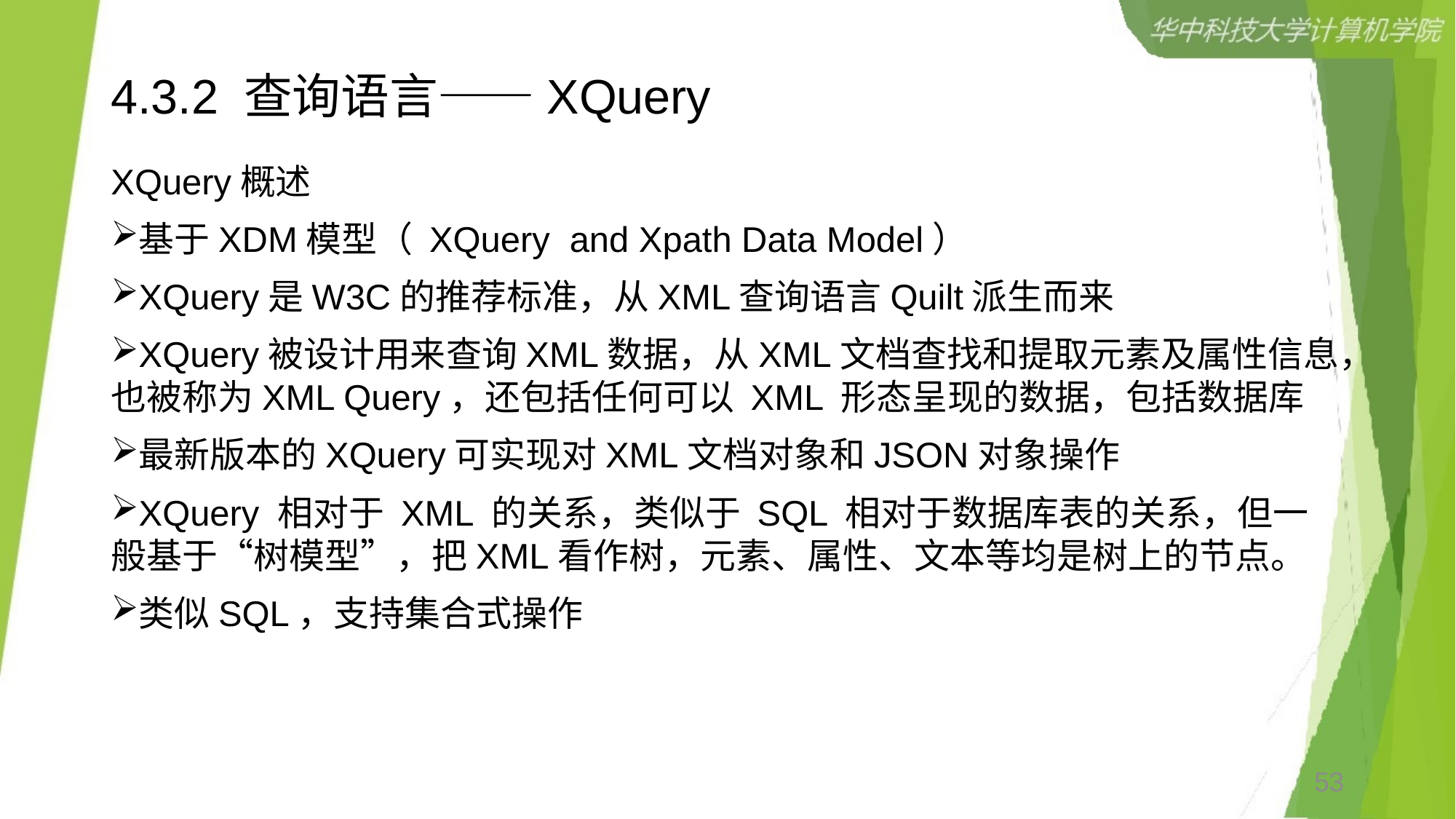

# 4.3.2 查询语言——XQuery
XQuery概述
基于XDM模型（ XQuery  and Xpath Data Model）
XQuery是W3C的推荐标准，从XML查询语言Quilt派生而来
XQuery被设计用来查询XML数据，从XML文档查找和提取元素及属性信息，也被称为XML Query，还包括任何可以 XML 形态呈现的数据，包括数据库
最新版本的XQuery可实现对XML文档对象和JSON对象操作
XQuery 相对于 XML 的关系，类似于 SQL 相对于数据库表的关系，但一般基于“树模型”，把XML看作树，元素、属性、文本等均是树上的节点。
类似SQL，支持集合式操作
53